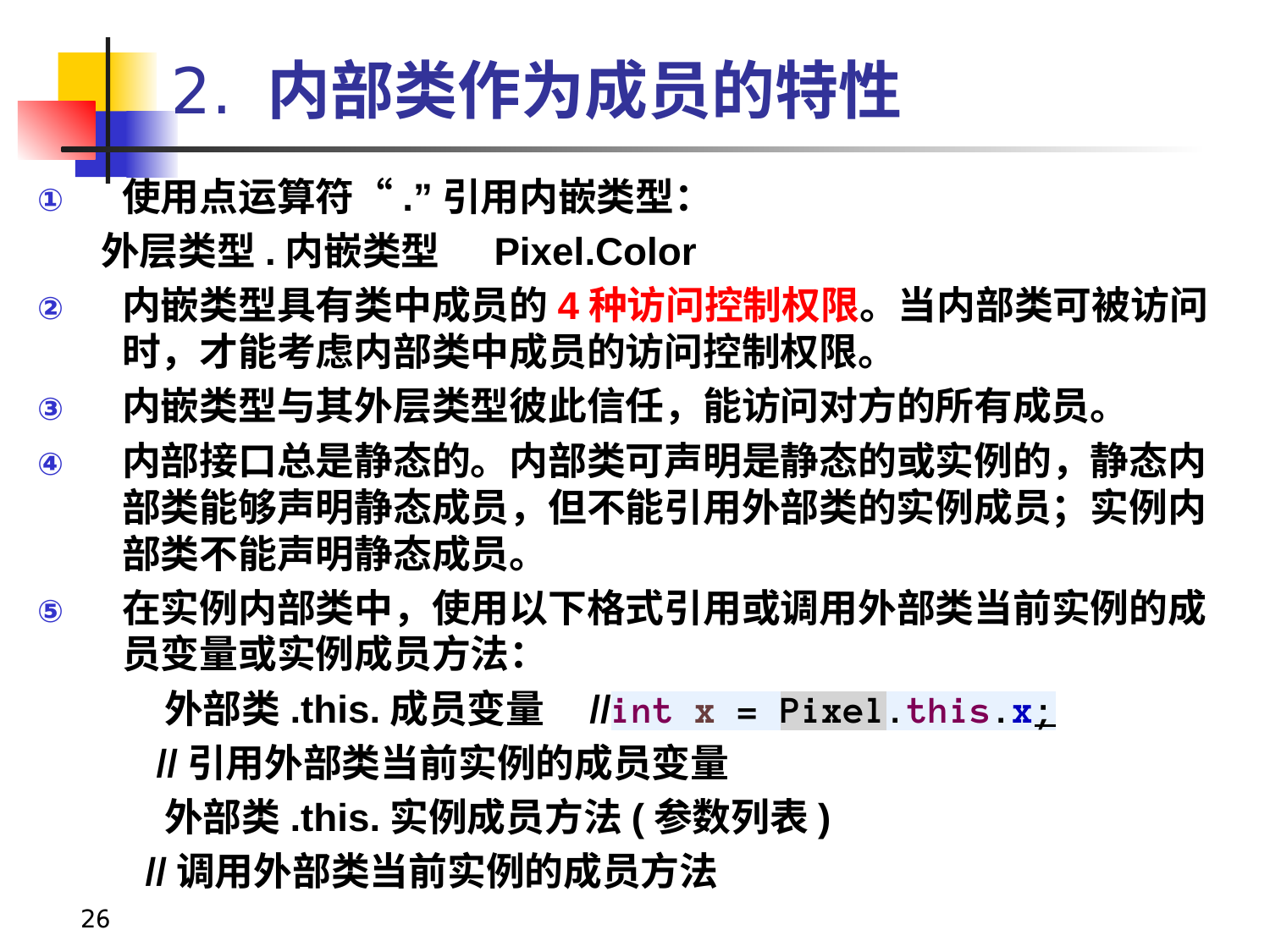

# 2. 内部类作为成员的特性
使用点运算符“.”引用内嵌类型：
外层类型.内嵌类型     Pixel.Color
内嵌类型具有类中成员的4种访问控制权限。当内部类可被访问时，才能考虑内部类中成员的访问控制权限。
内嵌类型与其外层类型彼此信任，能访问对方的所有成员。
内部接口总是静态的。内部类可声明是静态的或实例的，静态内部类能够声明静态成员，但不能引用外部类的实例成员；实例内部类不能声明静态成员。
在实例内部类中，使用以下格式引用或调用外部类当前实例的成员变量或实例成员方法：
	外部类.this.成员变量    //int x = Pixel.this.x;
           //引用外部类当前实例的成员变量
	外部类.this.实例成员方法(参数列表)
          //调用外部类当前实例的成员方法
26